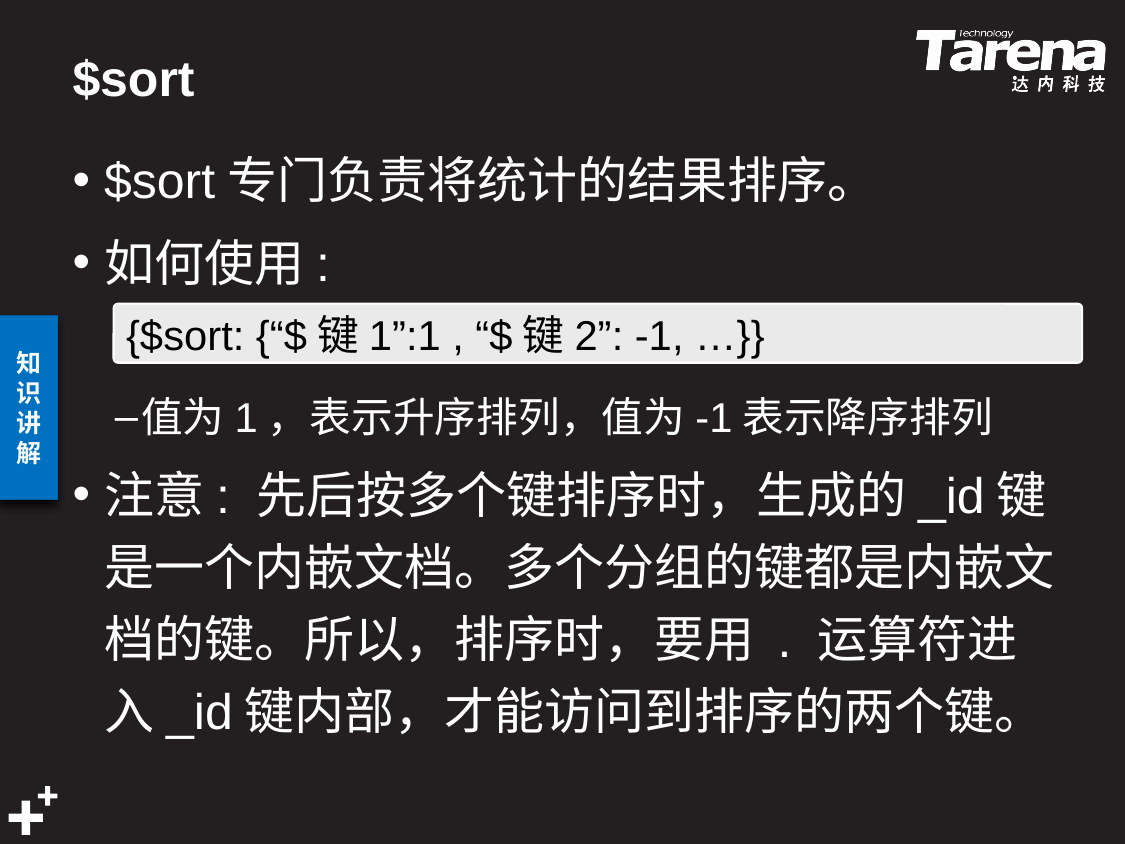

# $sort
$sort专门负责将统计的结果排序。
如何使用:

值为1，表示升序排列，值为-1表示降序排列
注意: 先后按多个键排序时，生成的_id键是一个内嵌文档。多个分组的键都是内嵌文档的键。所以，排序时，要用 . 运算符进入_id键内部，才能访问到排序的两个键。

{$sort: {“$键1”:1 , “$键2”: -1, …}}